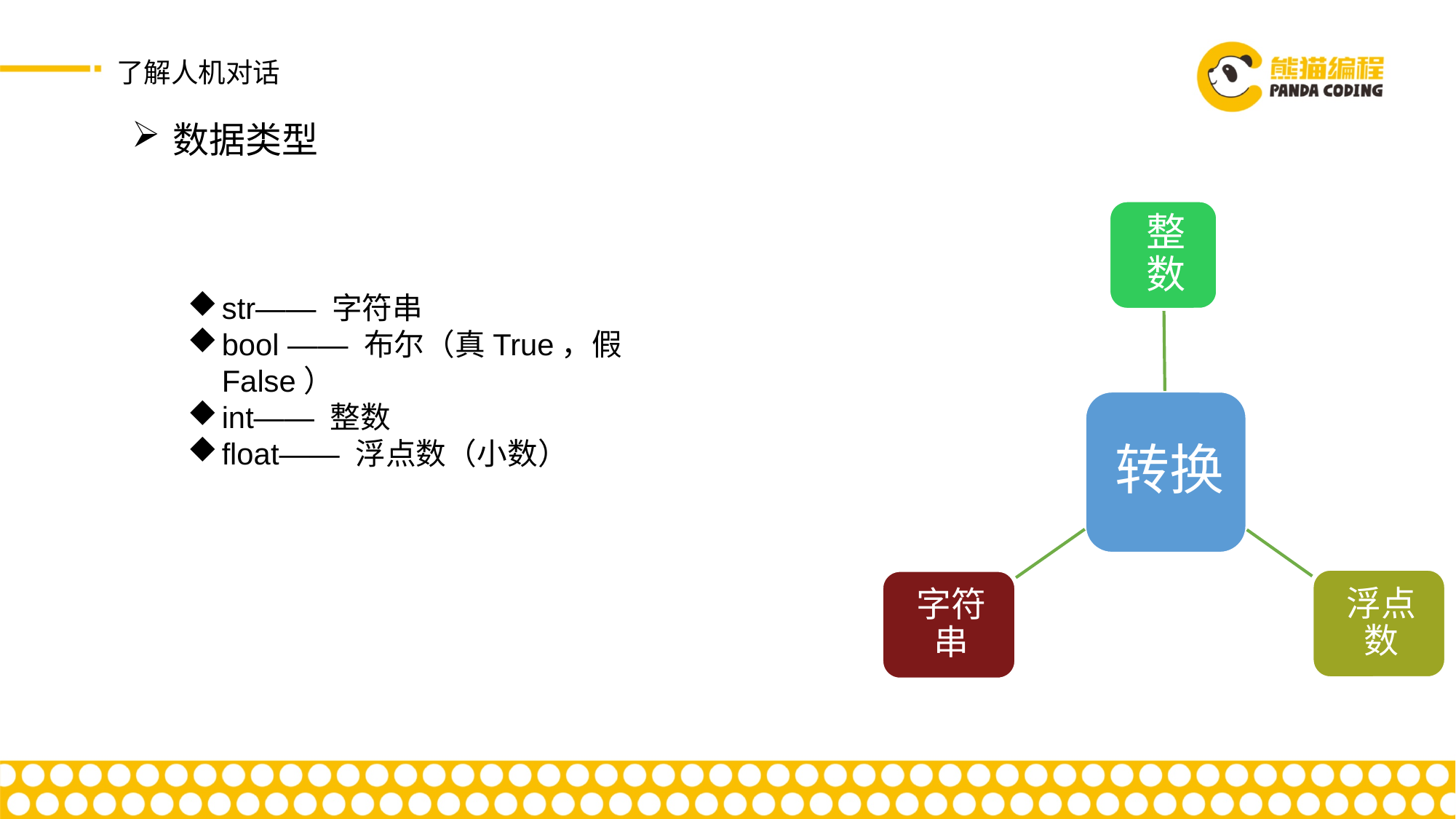

了解人机对话
数据类型
转换
整数
浮点数
字符串
str—— 字符串
bool —— 布尔（真True，假False）
int—— 整数
float—— 浮点数（小数）